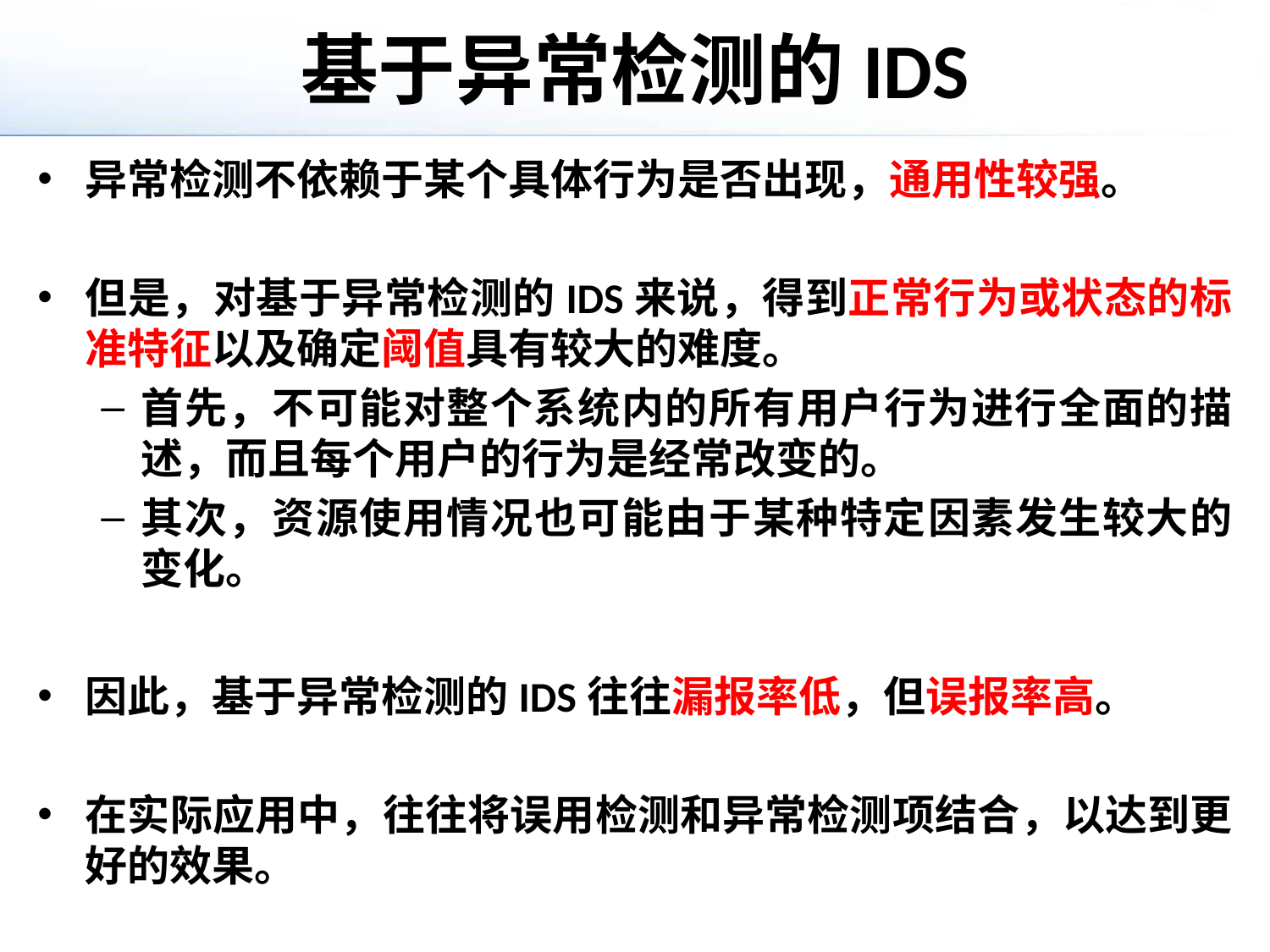

# 基于异常检测的IDS
异常检测不依赖于某个具体行为是否出现，通用性较强。

但是，对基于异常检测的IDS来说，得到正常行为或状态的标准特征以及确定阈值具有较大的难度。
首先，不可能对整个系统内的所有用户行为进行全面的描述，而且每个用户的行为是经常改变的。
其次，资源使用情况也可能由于某种特定因素发生较大的变化。

因此，基于异常检测的IDS往往漏报率低，但误报率高。

在实际应用中，往往将误用检测和异常检测项结合，以达到更好的效果。